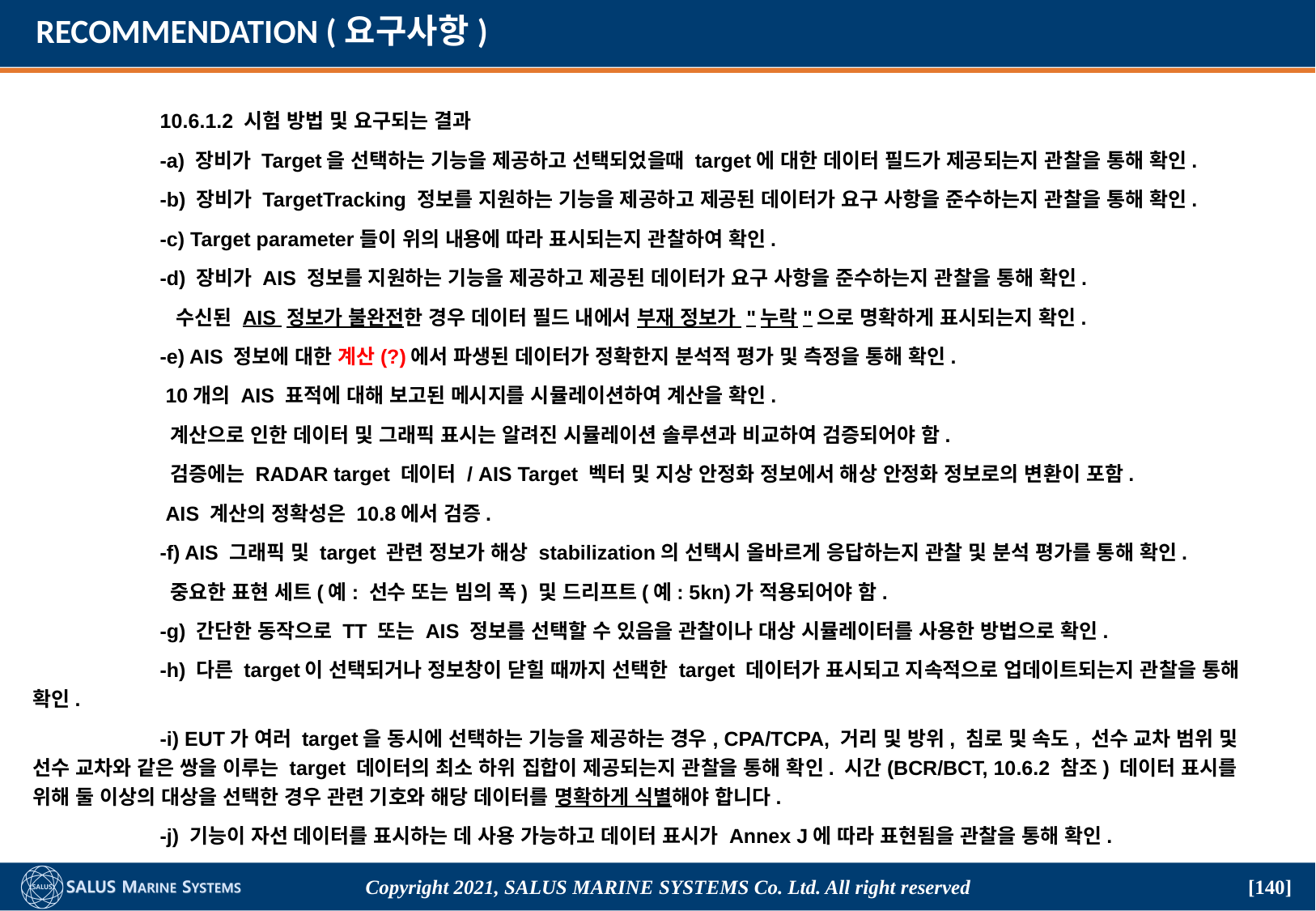

# RECOMMENDATION (요구사항)
	 10.6.1.2 시험 방법 및 요구되는 결과
	 -a) 장비가 Target을 선택하는 기능을 제공하고 선택되었을때 target에 대한 데이터 필드가 제공되는지 관찰을 통해 확인.
	 -b) 장비가 TargetTracking 정보를 지원하는 기능을 제공하고 제공된 데이터가 요구 사항을 준수하는지 관찰을 통해 확인.
	 -c) Target parameter들이 위의 내용에 따라 표시되는지 관찰하여 확인.
	 -d) 장비가 AIS 정보를 지원하는 기능을 제공하고 제공된 데이터가 요구 사항을 준수하는지 관찰을 통해 확인.
	   수신된 AIS 정보가 불완전한 경우 데이터 필드 내에서 부재 정보가 "누락"으로 명확하게 표시되는지 확인.
	 -e) AIS 정보에 대한 계산(?)에서 파생된 데이터가 정확한지 분석적 평가 및 측정을 통해 확인.
	  10개의 AIS 표적에 대해 보고된 메시지를 시뮬레이션하여 계산을 확인.
	  계산으로 인한 데이터 및 그래픽 표시는 알려진 시뮬레이션 솔루션과 비교하여 검증되어야 함.
	  검증에는 RADAR target 데이터 / AIS Target 벡터 및 지상 안정화 정보에서 해상 안정화 정보로의 변환이 포함.
	  AIS 계산의 정확성은 10.8에서 검증.
	 -f) AIS 그래픽 및 target 관련 정보가 해상 stabilization의 선택시 올바르게 응답하는지 관찰 및 분석 평가를 통해 확인.
	  중요한 표현 세트(예: 선수 또는 빔의 폭) 및 드리프트(예: 5kn)가 적용되어야 함.
	 -g) 간단한 동작으로 TT 또는 AIS 정보를 선택할 수 있음을 관찰이나 대상 시뮬레이터를 사용한 방법으로 확인.
	 -h) 다른 target이 선택되거나 정보창이 닫힐 때까지 선택한 target 데이터가 표시되고 지속적으로 업데이트되는지 관찰을 통해 확인.
	 -i) EUT가 여러 target을 동시에 선택하는 기능을 제공하는 경우, CPA/TCPA, 거리 및 방위, 침로 및 속도, 선수 교차 범위 및 선수 교차와 같은 쌍을 이루는 target 데이터의 최소 하위 집합이 제공되는지 관찰을 통해 확인. 시간(BCR/BCT, 10.6.2 참조) 데이터 표시를 위해 둘 이상의 대상을 선택한 경우 관련 기호와 해당 데이터를 명확하게 식별해야 합니다.
	 -j) 기능이 자선 데이터를 표시하는 데 사용 가능하고 데이터 표시가 Annex J에 따라 표현됨을 관찰을 통해 확인.
Copyright 2021, SALUS Marine Systems Co. Ltd. All right reserved
[140]